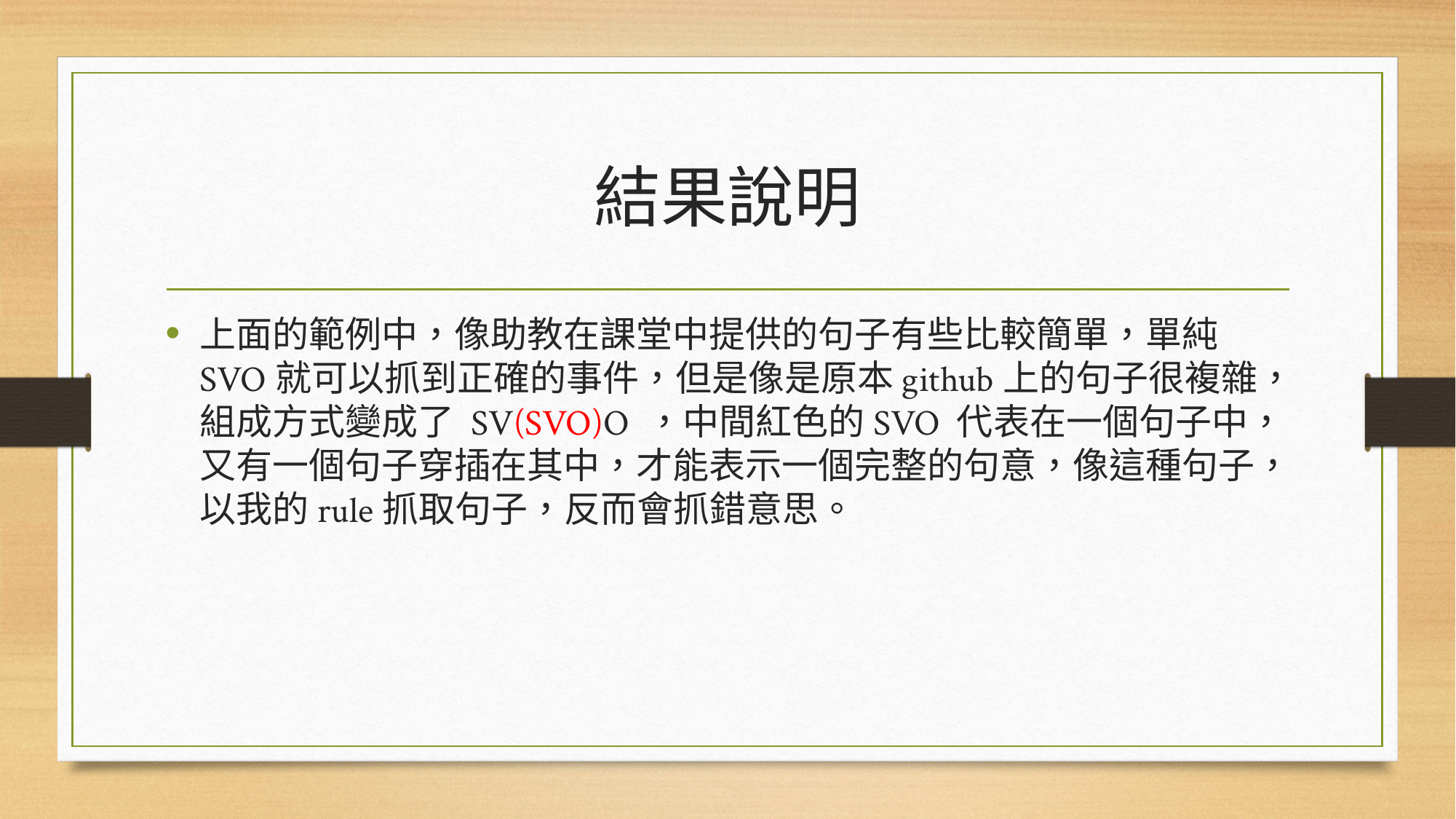

# 結果說明
上面的範例中，像助教在課堂中提供的句子有些比較簡單，單純SVO就可以抓到正確的事件，但是像是原本github上的句子很複雜，組成方式變成了 SV(SVO)O ，中間紅色的SVO 代表在一個句子中，又有一個句子穿插在其中，才能表示一個完整的句意，像這種句子，以我的rule抓取句子，反而會抓錯意思。